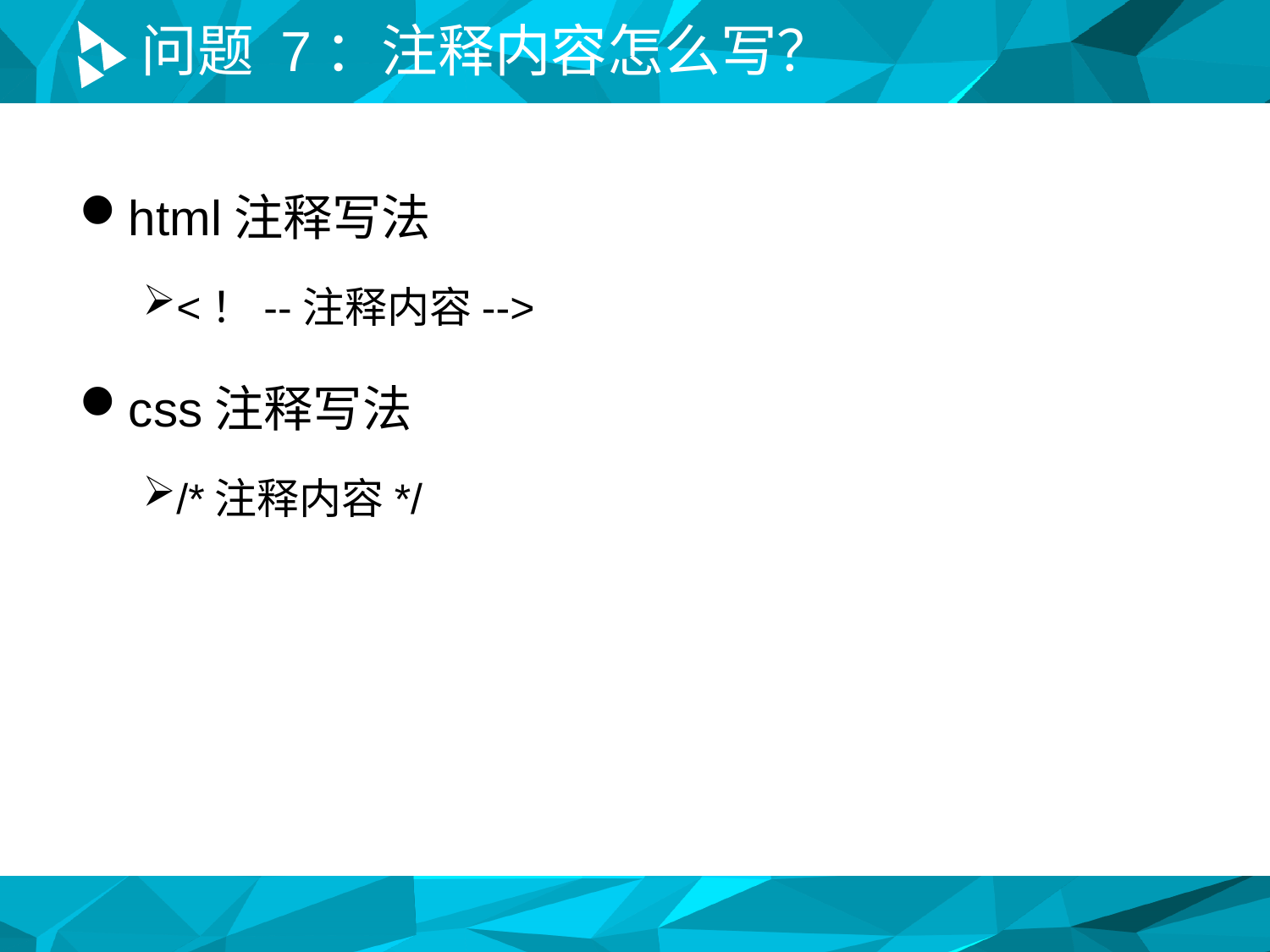

# 问题 7：注释内容怎么写？
html注释写法
<！--注释内容-->
css注释写法
/*注释内容*/